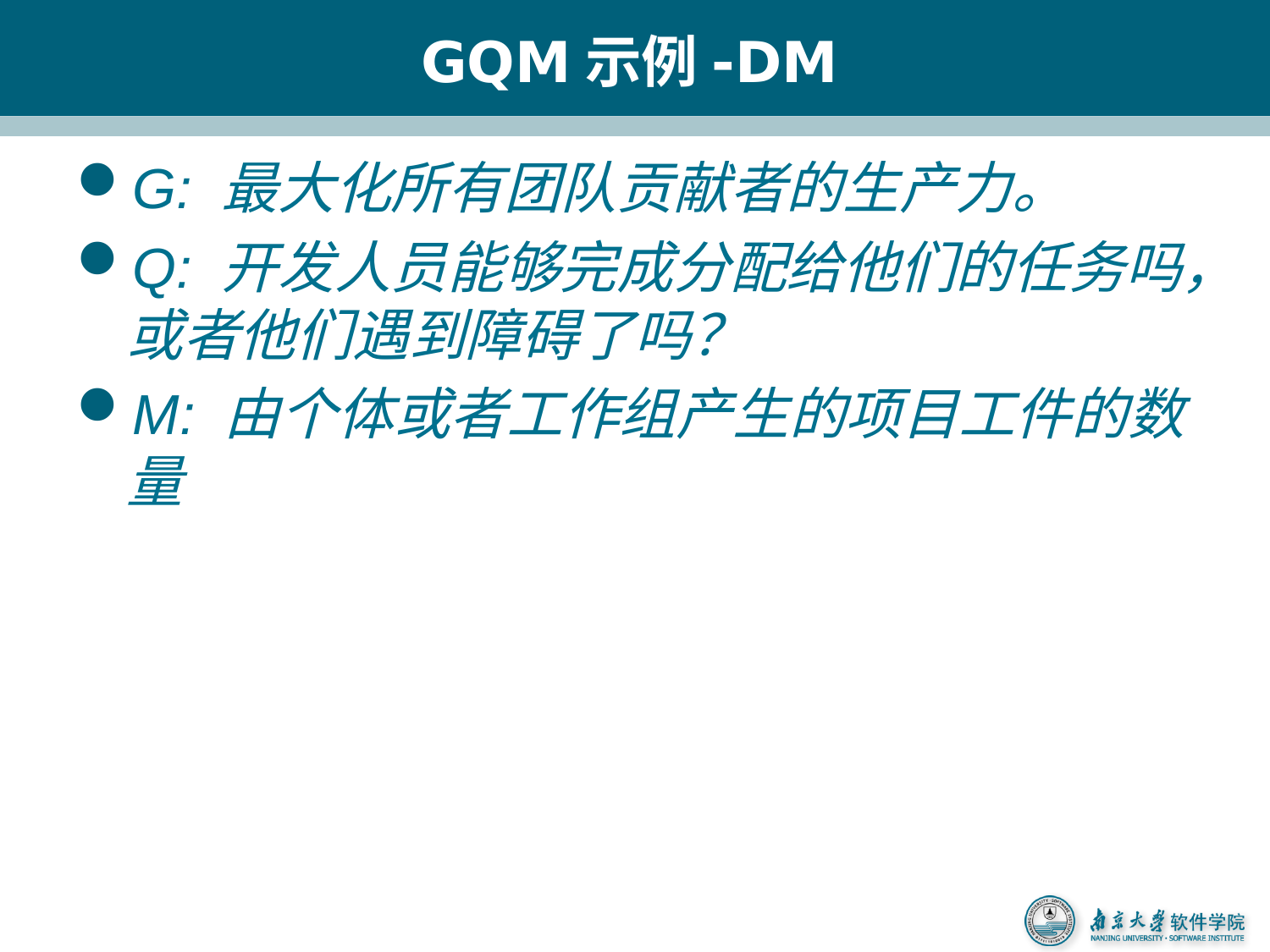

# GQM示例-DM
G: 最大化所有团队贡献者的生产力。
Q: 开发人员能够完成分配给他们的任务吗，或者他们遇到障碍了吗？
M: 由个体或者工作组产生的项目工件的数量